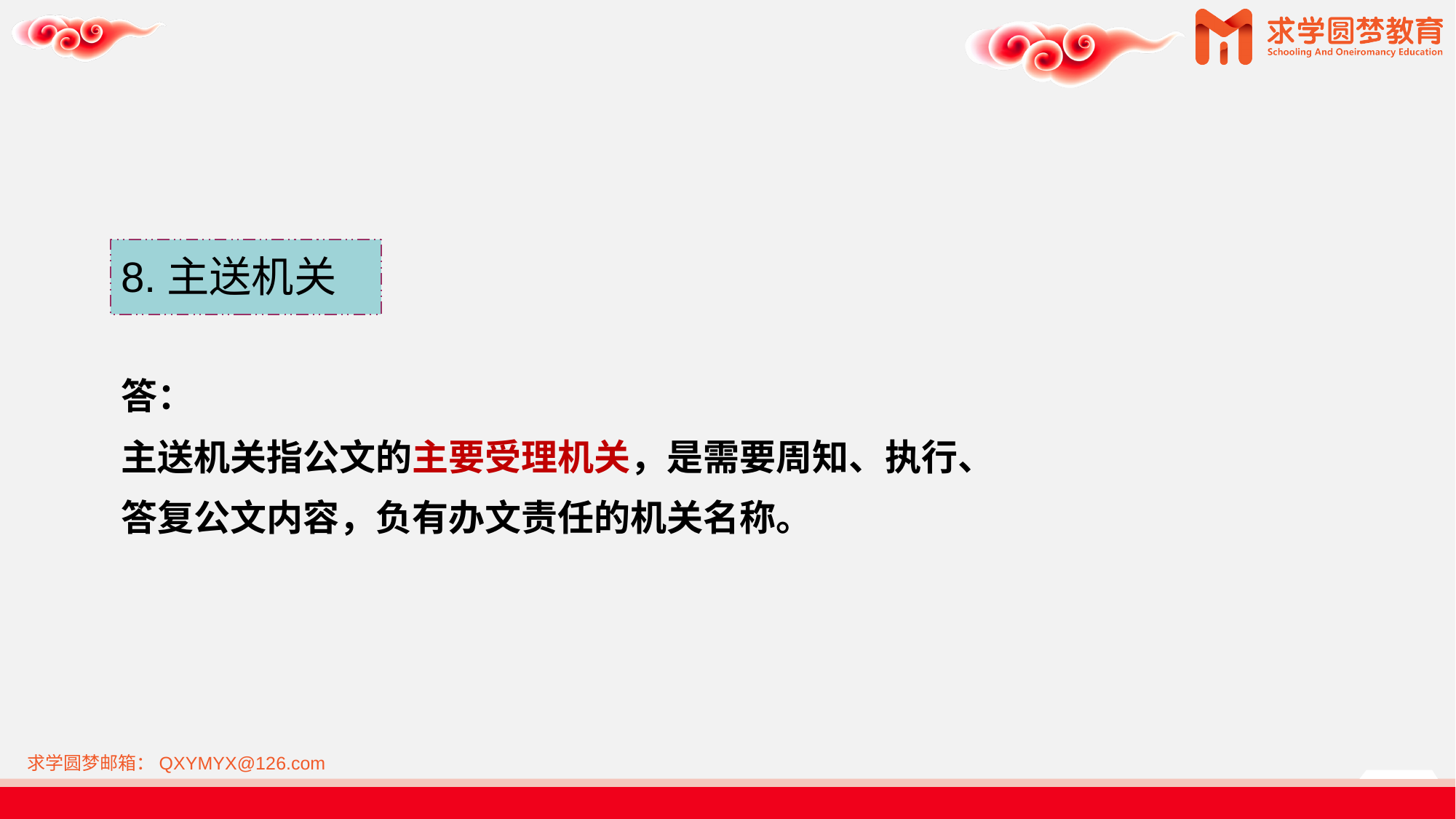

8.主送机关
答：
主送机关指公文的主要受理机关，是需要周知、执行、
答复公文内容，负有办文责任的机关名称。